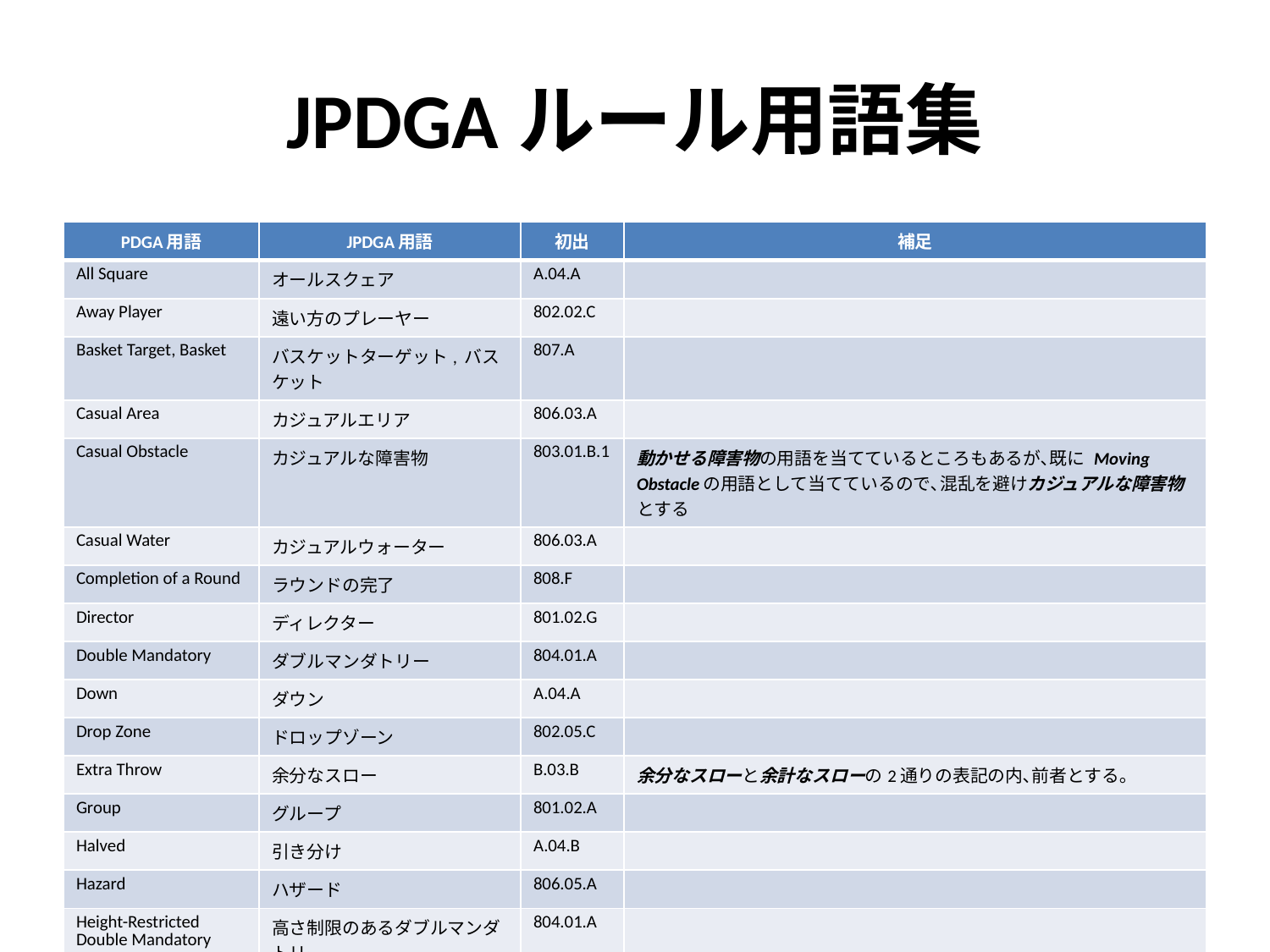

# JPDGAルール用語集
| PDGA用語 | JPDGA用語 | 初出 | 補足 |
| --- | --- | --- | --- |
| All Square | オールスクェア | A.04.A |  |
| Away Player | 遠い方のプレーヤー | 802.02.C |  |
| Basket Target, Basket | バスケットターゲット, バスケット | 807.A |  |
| Casual Area | カジュアルエリア | 806.03.A |  |
| Casual Obstacle | カジュアルな障害物 | 803.01.B.1 | 動かせる障害物の用語を当てているところもあるが､既に Moving Obstacleの用語として当てているので､混乱を避けカジュアルな障害物とする |
| Casual Water | カジュアルウォーター | 806.03.A |  |
| Completion of a Round | ラウンドの完了 | 808.F |  |
| Director | ディレクター | 801.02.G |  |
| Double Mandatory | ダブルマンダトリー | 804.01.A |  |
| Down | ダウン | A.04.A |  |
| Drop Zone | ドロップゾーン | 802.05.C |  |
| Extra Throw | 余分なスロー | B.03.B | 余分なスローと余計なスローの2通りの表記の内､前者とする｡ |
| Group | グループ | 801.02.A |  |
| Halved | 引き分け | A.04.B |  |
| Hazard | ハザード | 806.05.A |  |
| Height-Restricted Double Mandatory | 高さ制限のあるダブルマンダトリー | 804.01.A |  |
| Hole | ホール | 800 |  |
| In-bounds | インバウンズ | 806.02.A |  |